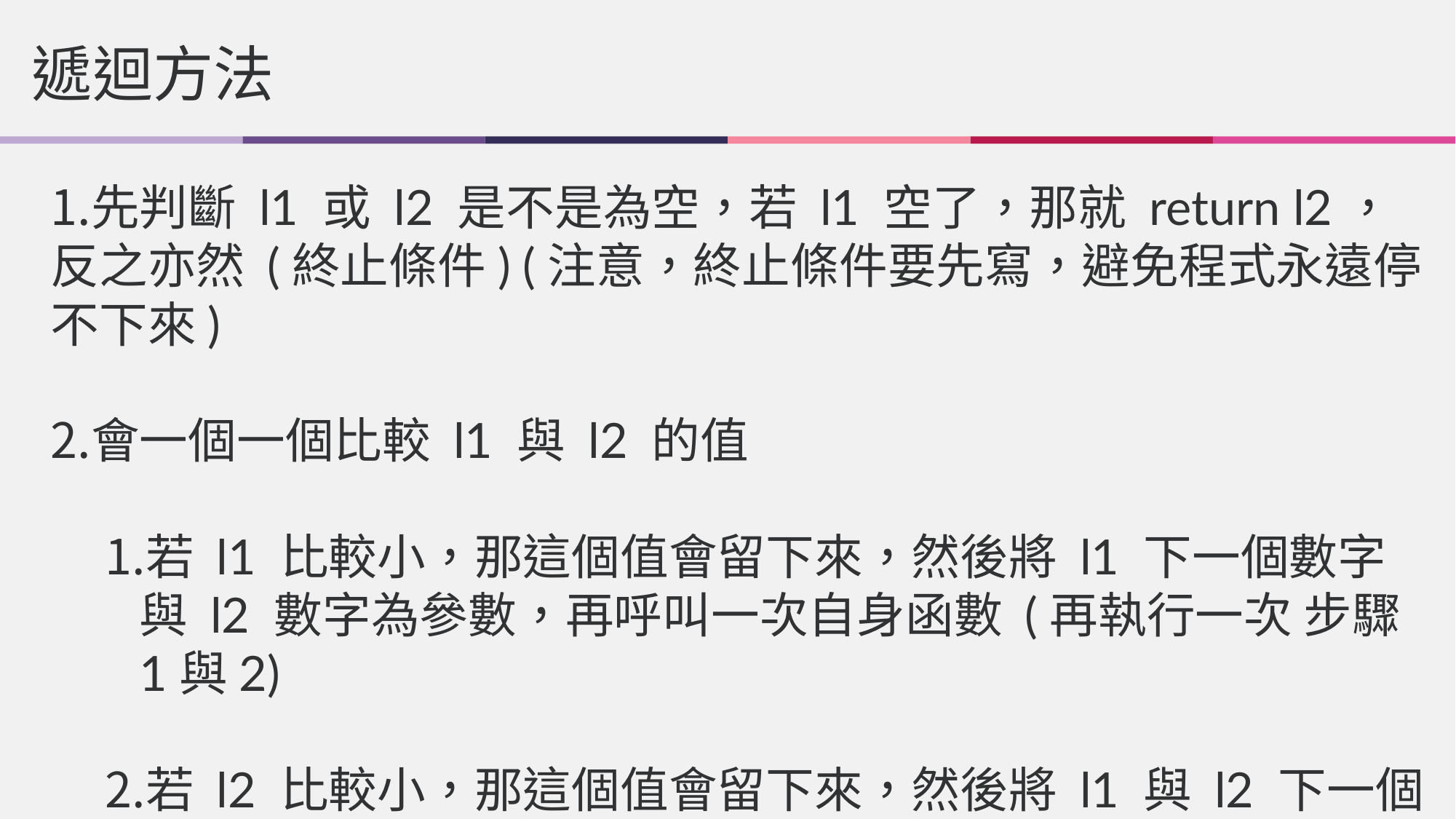

遞迴方法
先判斷 l1 或 l2 是不是為空，若 l1 空了，那就 return l2，反之亦然 (終止條件) (注意，終止條件要先寫，避免程式永遠停不下來)

會一個一個比較 l1 與 l2 的值

若 l1 比較小，那這個值會留下來，然後將 l1 下一個數字 與 l2 數字為參數，再呼叫一次自身函數 (再執行一次 步驟1與2)

若 l2 比較小，那這個值會留下來，然後將 l1 與 l2 下一個數字為參數，再呼叫一次自身函數 (再執行一次 步驟1與2)